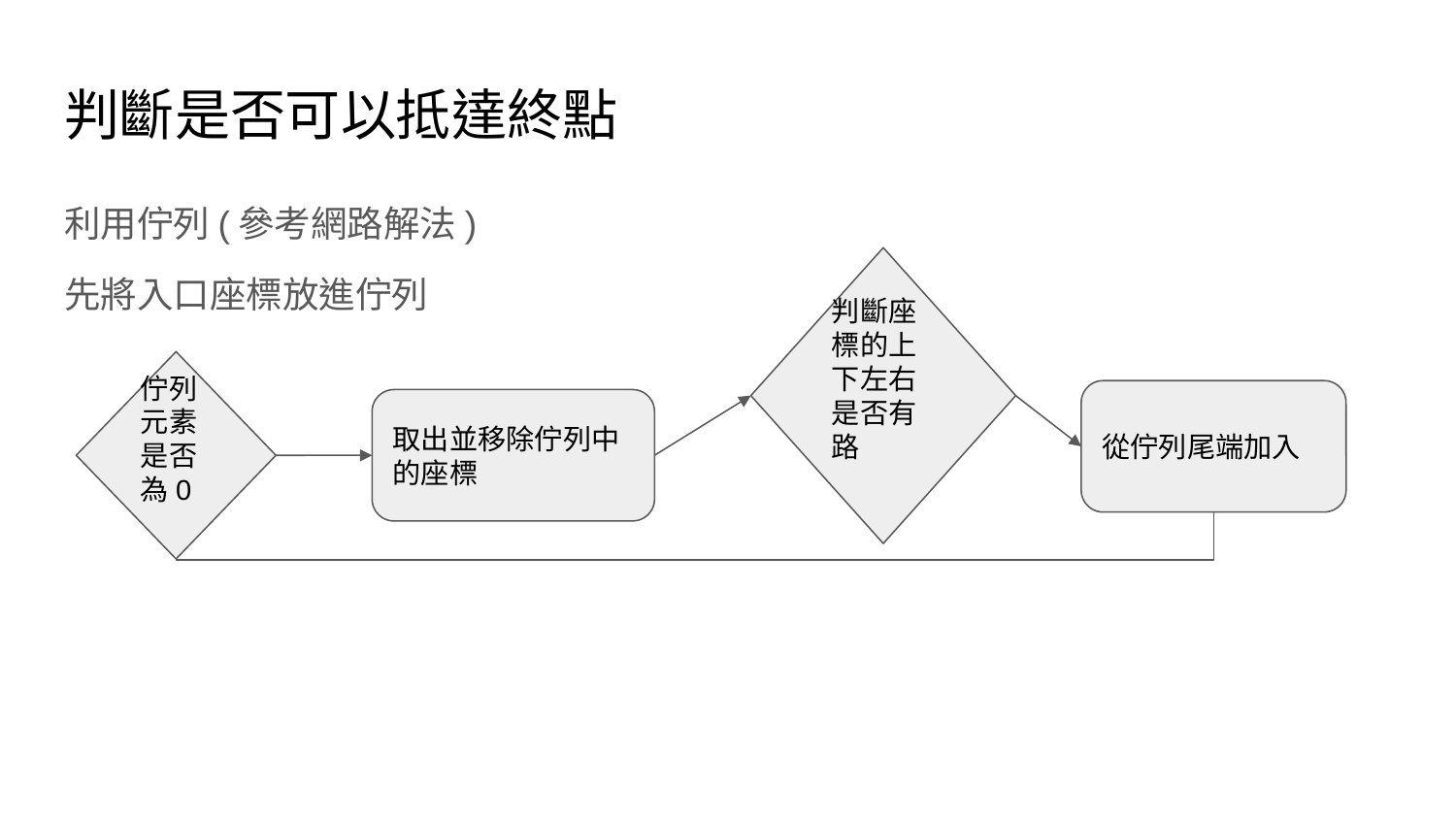

# 判斷是否可以抵達終點
利用佇列(參考網路解法)
先將入口座標放進佇列

判斷座標的上下左右是否有路

佇列元素是否為0

從佇列尾端加入
取出並移除佇列中的座標